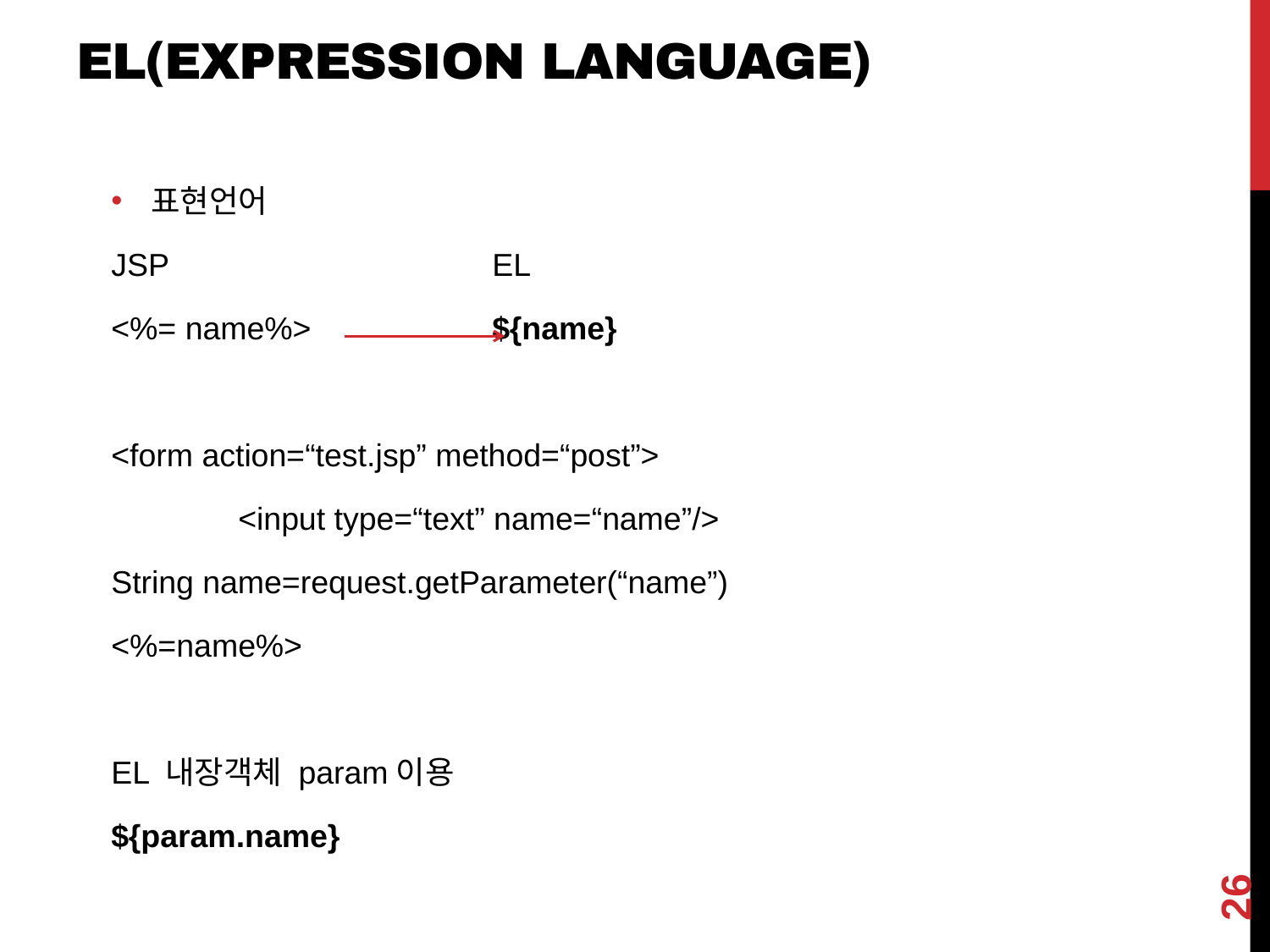

# el(expression Language)
표현언어
JSP 			EL
<%= name%>		${name}

<form action=“test.jsp” method=“post”>
	<input type=“text” name=“name”/>
String name=request.getParameter(“name”)
<%=name%>

EL 내장객체 param이용
${param.name}

26